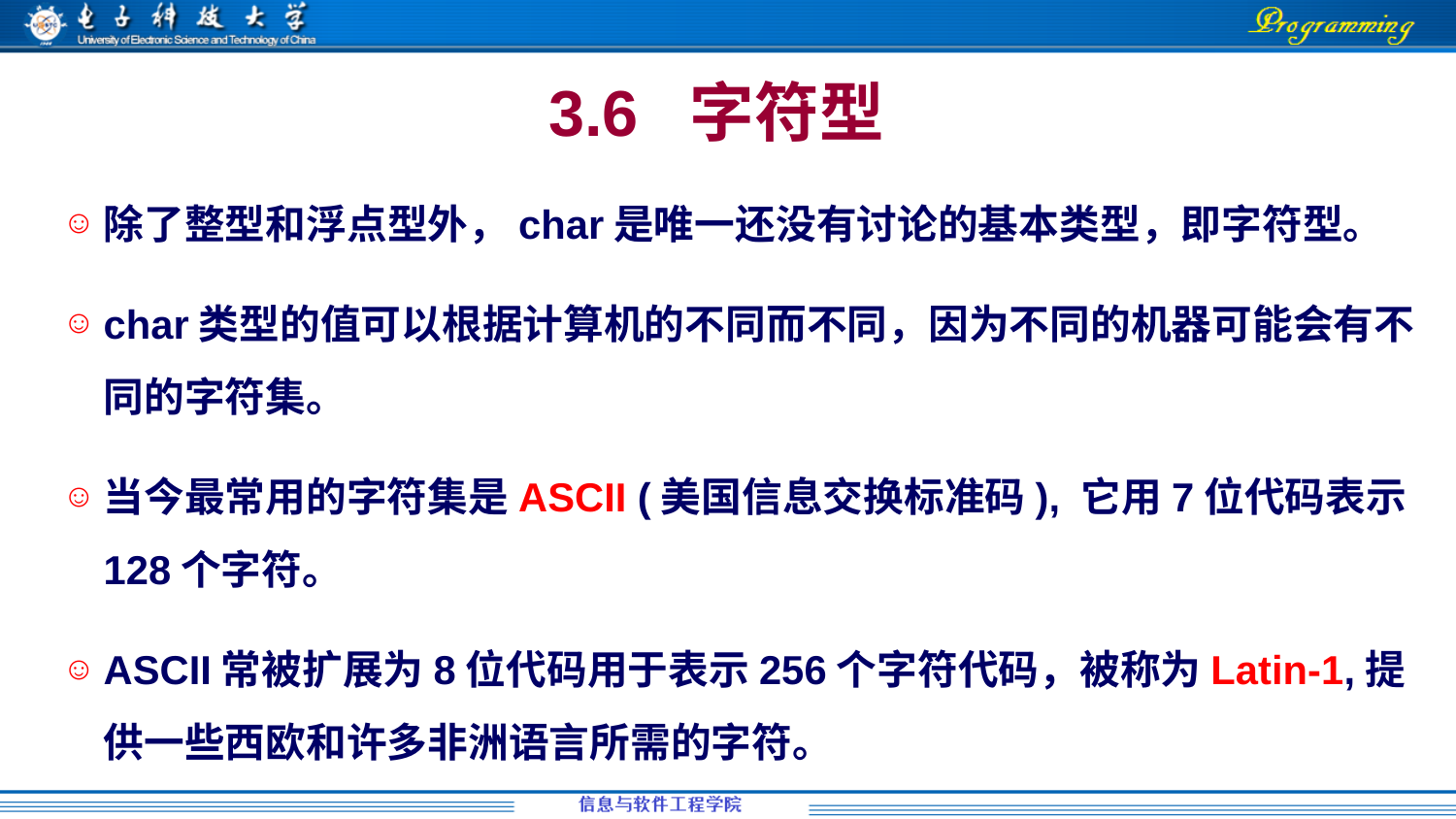

3.6  字符型
除了整型和浮点型外，char是唯一还没有讨论的基本类型，即字符型。
char类型的值可以根据计算机的不同而不同，因为不同的机器可能会有不同的字符集。
当今最常用的字符集是ASCII (美国信息交换标准码), 它用7位代码表示128个字符。
ASCII常被扩展为8位代码用于表示256个字符代码，被称为Latin-1,提供一些西欧和许多非洲语言所需的字符。